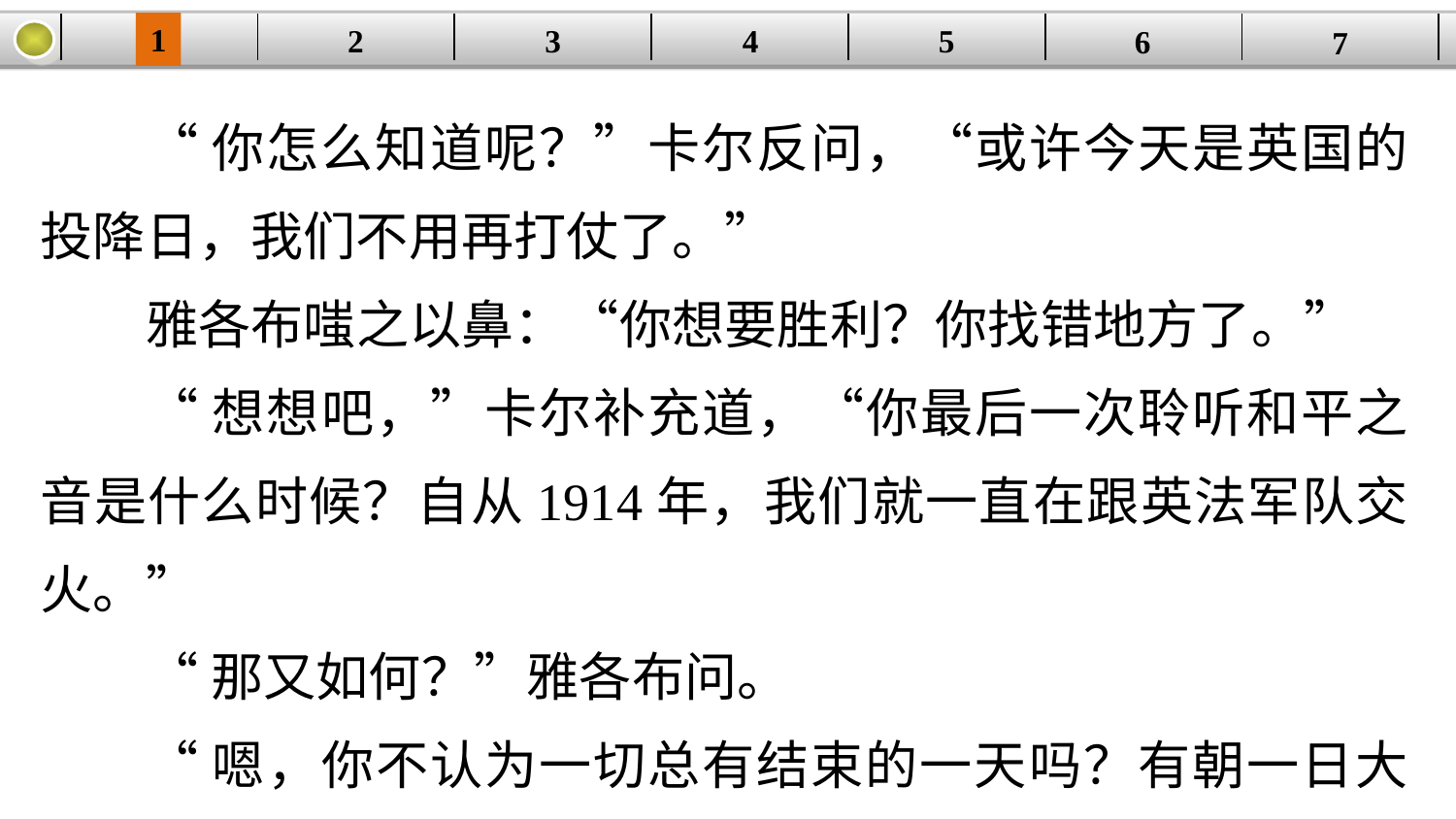

1
5
3
2
|  |  |  |  |  |  |  |
| --- | --- | --- | --- | --- | --- | --- |
4
6
7

“你怎么知道呢？”卡尔反问，“或许今天是英国的投降日，我们不用再打仗了。”
雅各布嗤之以鼻：“你想要胜利？你找错地方了。”
“想想吧，”卡尔补充道，“你最后一次聆听和平之音是什么时候？自从1914年，我们就一直在跟英法军队交火。”
“那又如何？”雅各布问。
“嗯，你不认为一切总有结束的一天吗？有朝一日大家会厌倦战争，会渴望停下来听一听子弹以外的声音。”